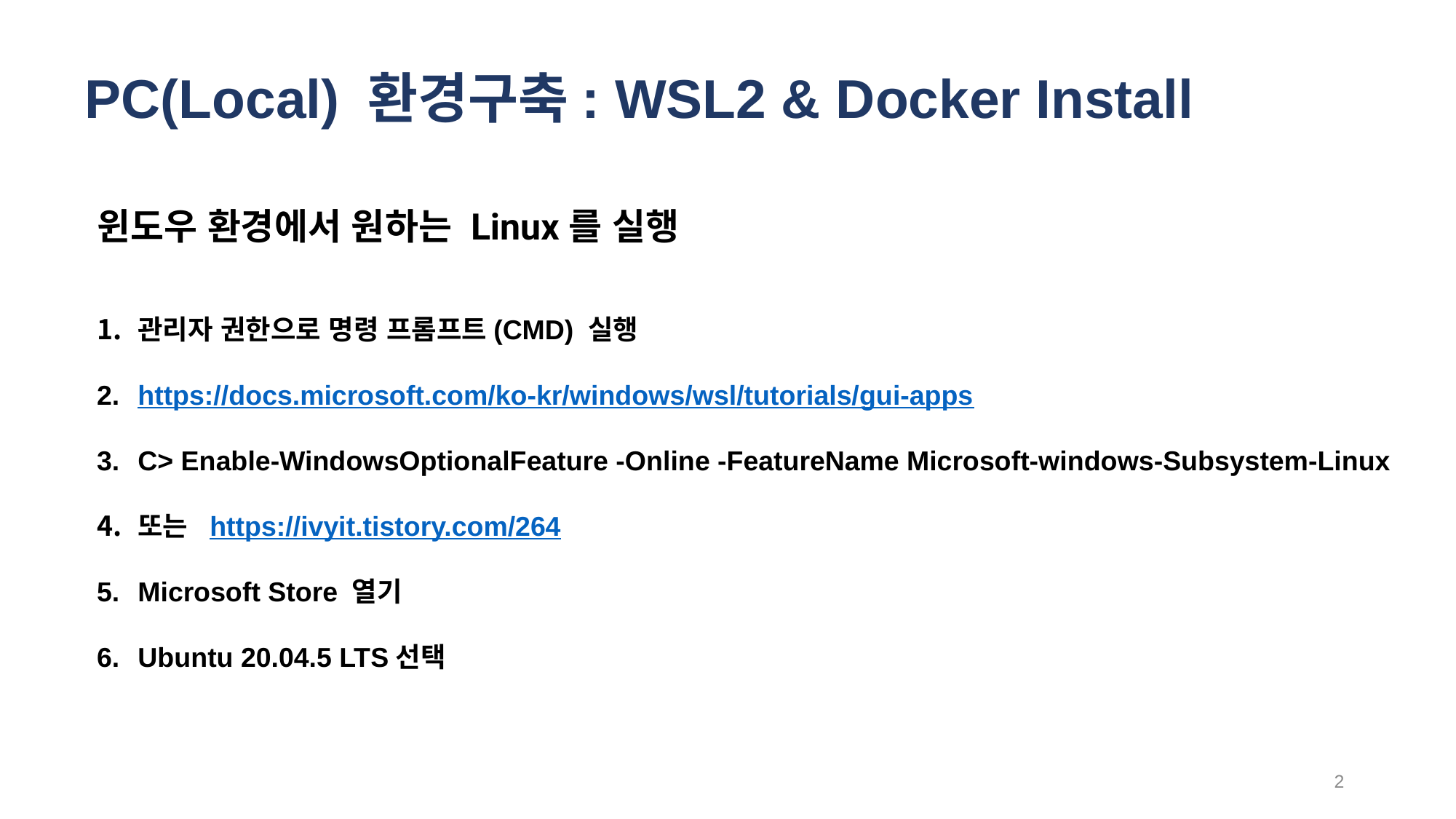

PC(Local) 환경구축: WSL2 & Docker Install
윈도우 환경에서 원하는 Linux를 실행

관리자 권한으로 명령 프롬프트(CMD) 실행

https://docs.microsoft.com/ko-kr/windows/wsl/tutorials/gui-apps

C> Enable-WindowsOptionalFeature -Online -FeatureName Microsoft-windows-Subsystem-Linux

또는  https://ivyit.tistory.com/264

Microsoft Store 열기

Ubuntu 20.04.5 LTS선택
2